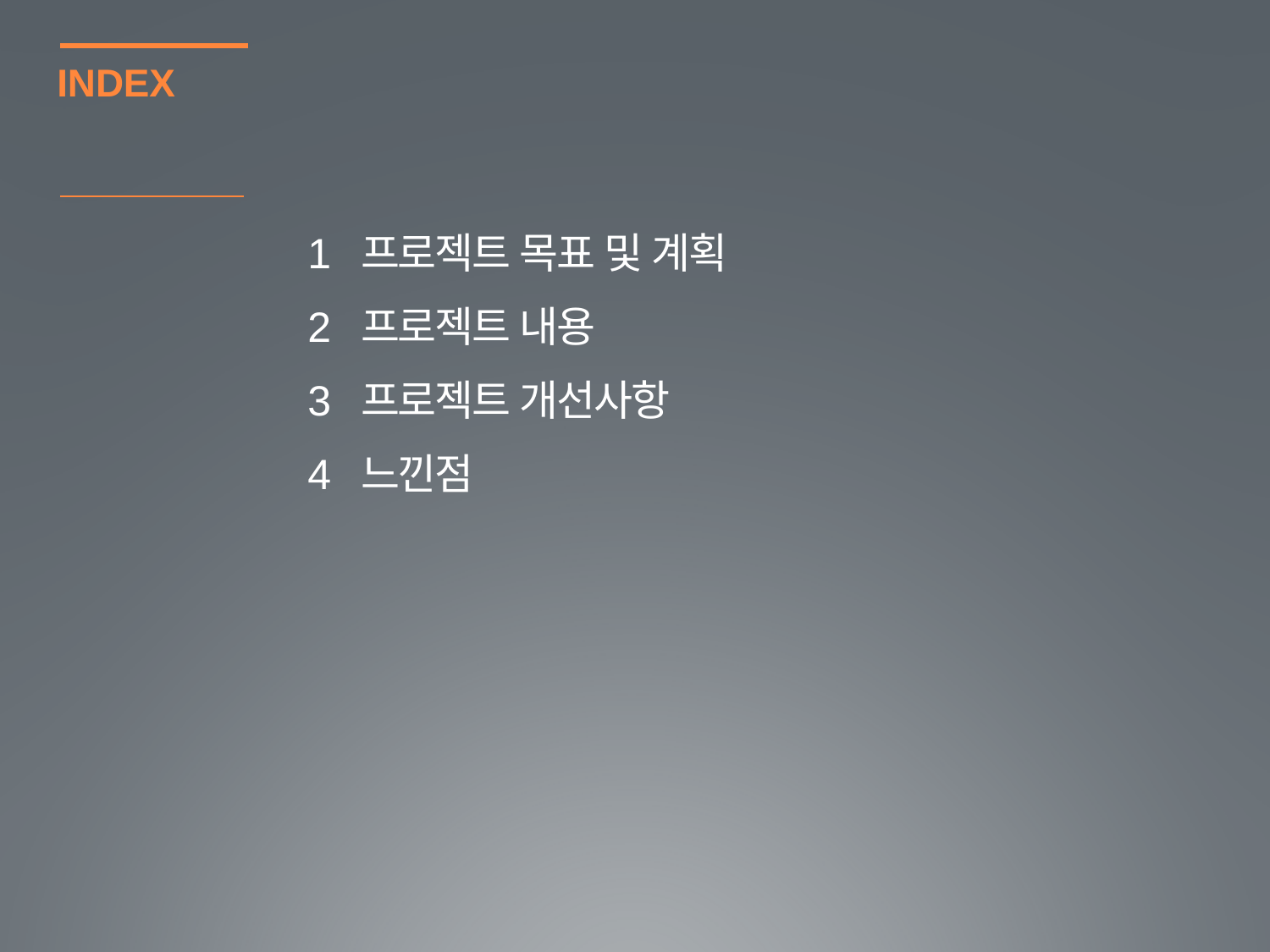

INDEX
1  프로젝트 목표 및 계획
2  프로젝트 내용
3  프로젝트 개선사항
4  느낀점